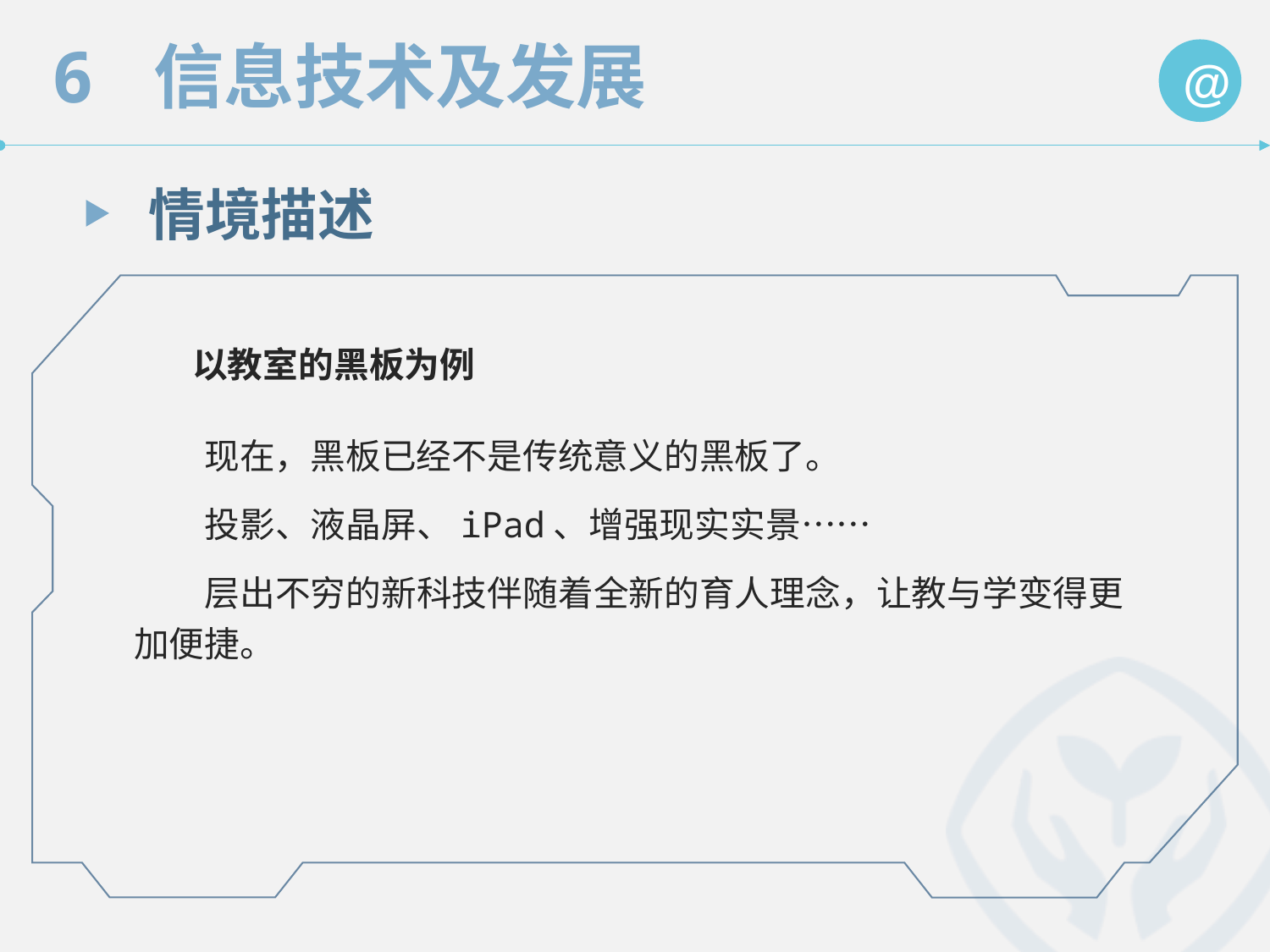

情境描述

　　以教室的黑板为例
　　现在，黑板已经不是传统意义的黑板了。
　　投影、液晶屏、iPad、增强现实实景……
　　层出不穷的新科技伴随着全新的育人理念，让教与学变得更加便捷。